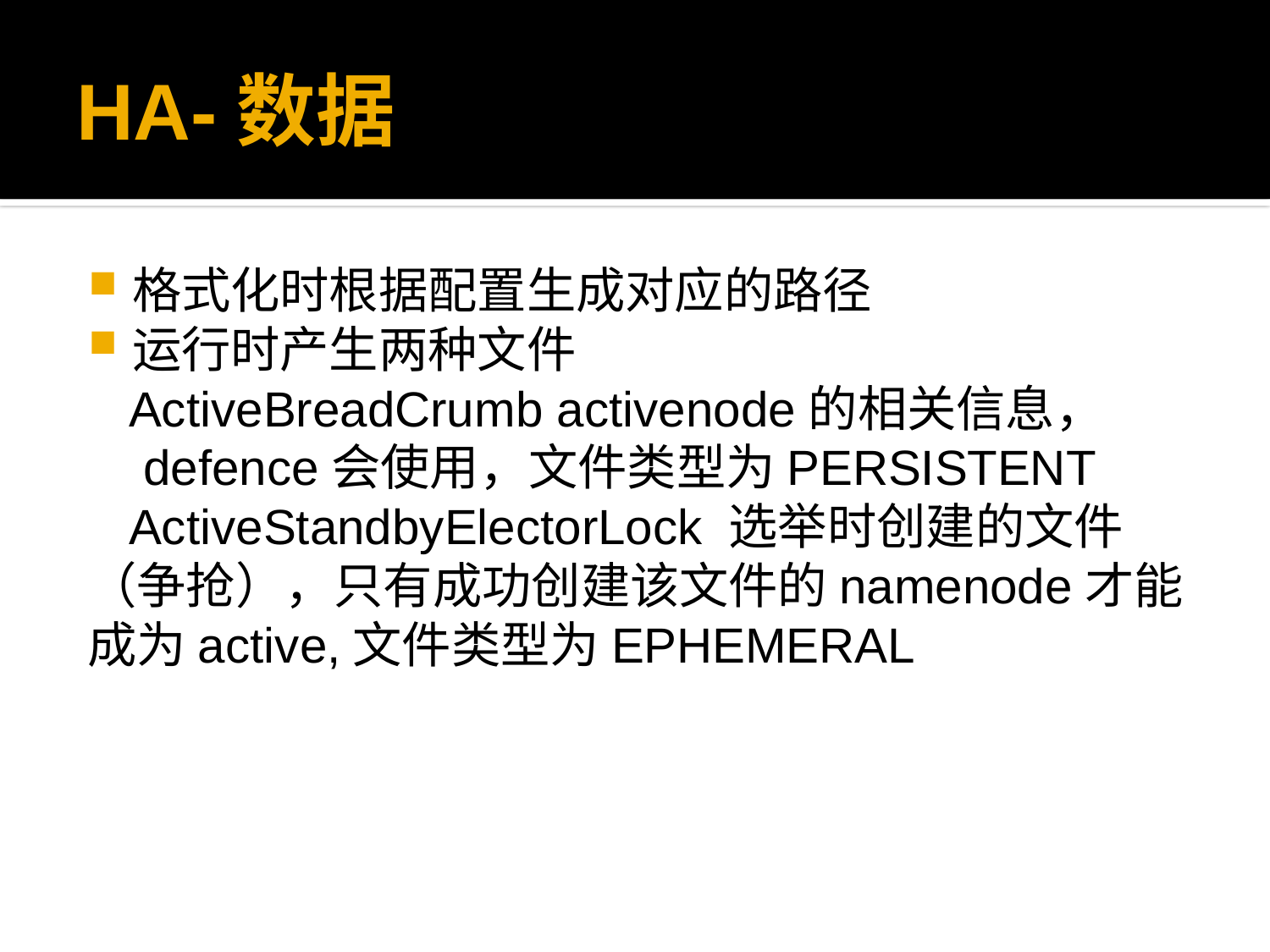

# HA-数据
格式化时根据配置生成对应的路径
运行时产生两种文件
   ActiveBreadCrumb activenode的相关信息，             defence会使用，文件类型为PERSISTENT
   ActiveStandbyElectorLock 选举时创建的文件（争抢），只有成功创建该文件的namenode才能成为active,文件类型为EPHEMERAL